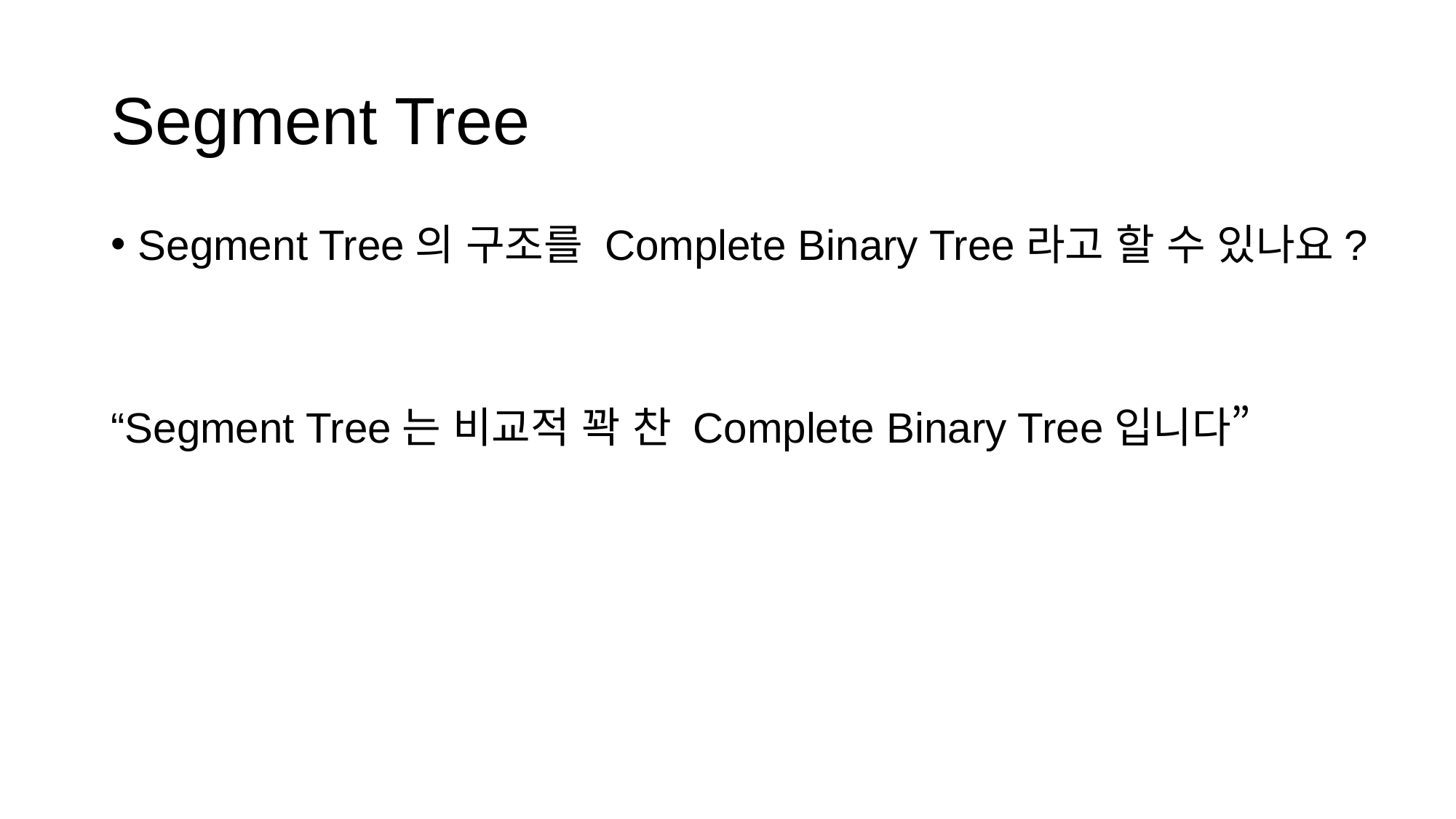

# Segment Tree
Segment Tree의 구조를 Complete Binary Tree라고 할 수 있나요?

“Segment Tree는 비교적 꽉 찬 Complete Binary Tree입니다”